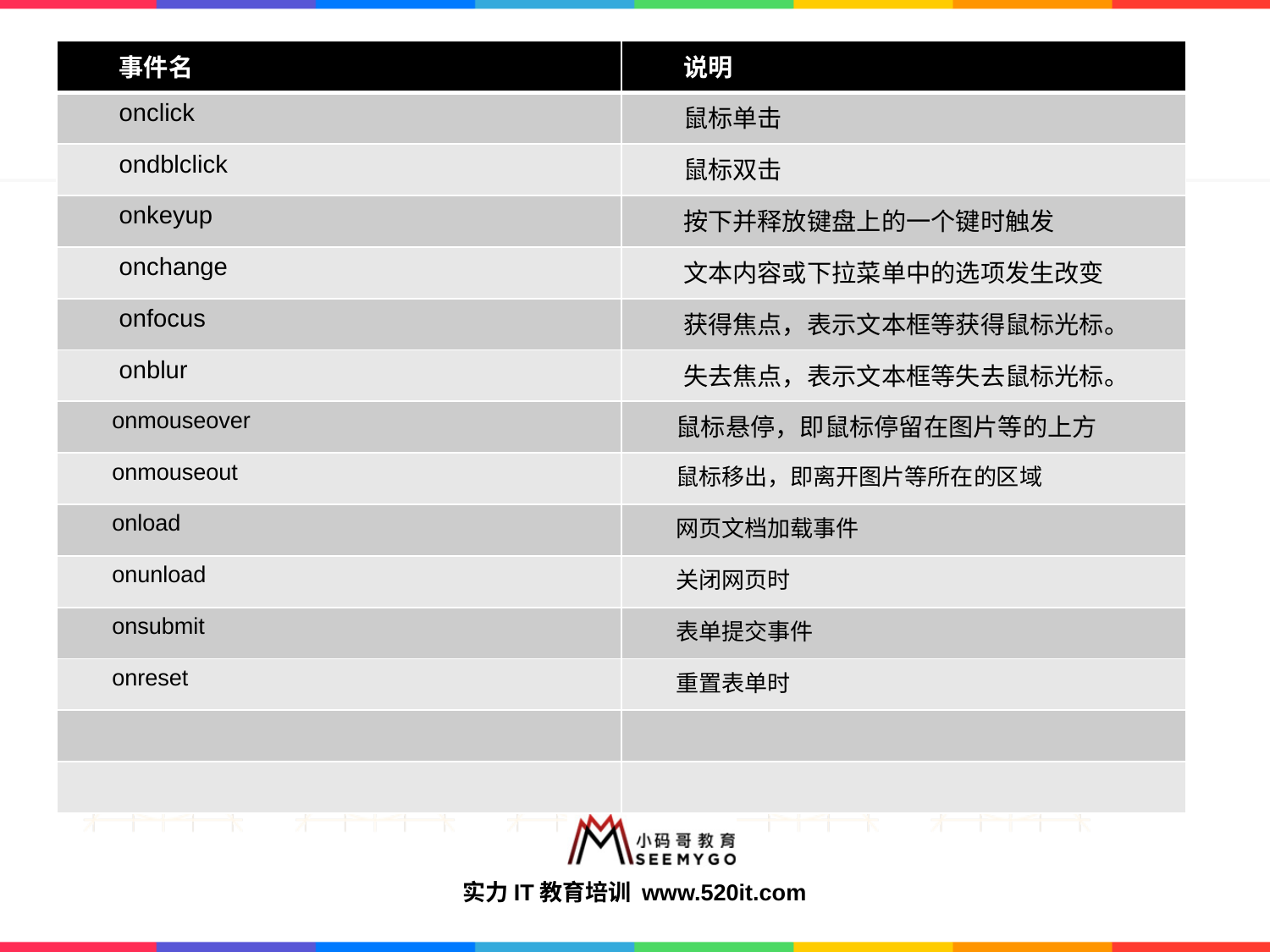

| 事件名 | 说明 |
| --- | --- |
| onclick | 鼠标单击 |
| ondblclick | 鼠标双击 |
| onkeyup | 按下并释放键盘上的一个键时触发 |
| onchange | 文本内容或下拉菜单中的选项发生改变 |
| onfocus | 获得焦点，表示文本框等获得鼠标光标。 |
| onblur | 失去焦点，表示文本框等失去鼠标光标。 |
| onmouseover | 鼠标悬停，即鼠标停留在图片等的上方 |
| onmouseout | 鼠标移出，即离开图片等所在的区域 |
| onload | 网页文档加载事件 |
| onunload | 关闭网页时 |
| onsubmit | 表单提交事件 |
| onreset | 重置表单时 |
|  |  |
|  |  |
# 常用的事件列表